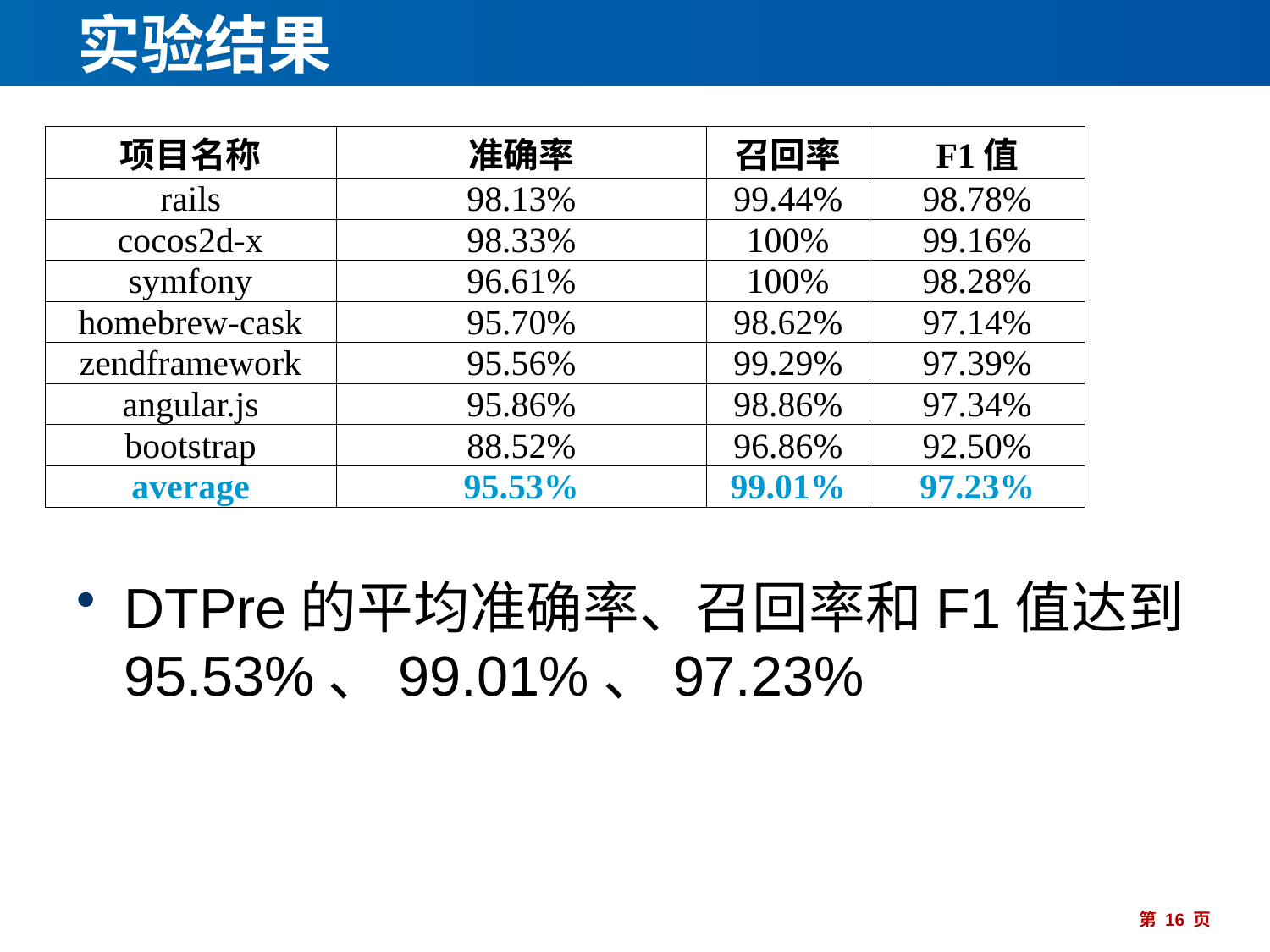

# 实验结果
| 项目名称 | 准确率 | 召回率 | F1值 |
| --- | --- | --- | --- |
| rails | 98.13% | 99.44% | 98.78% |
| cocos2d-x | 98.33% | 100% | 99.16% |
| symfony | 96.61% | 100% | 98.28% |
| homebrew-cask | 95.70% | 98.62% | 97.14% |
| zendframework | 95.56% | 99.29% | 97.39% |
| angular.js | 95.86% | 98.86% | 97.34% |
| bootstrap | 88.52% | 96.86% | 92.50% |
| average | 95.53% | 99.01% | 97.23% |
DTPre的平均准确率、召回率和F1值达到95.53%、99.01%、97.23%
第 16 页